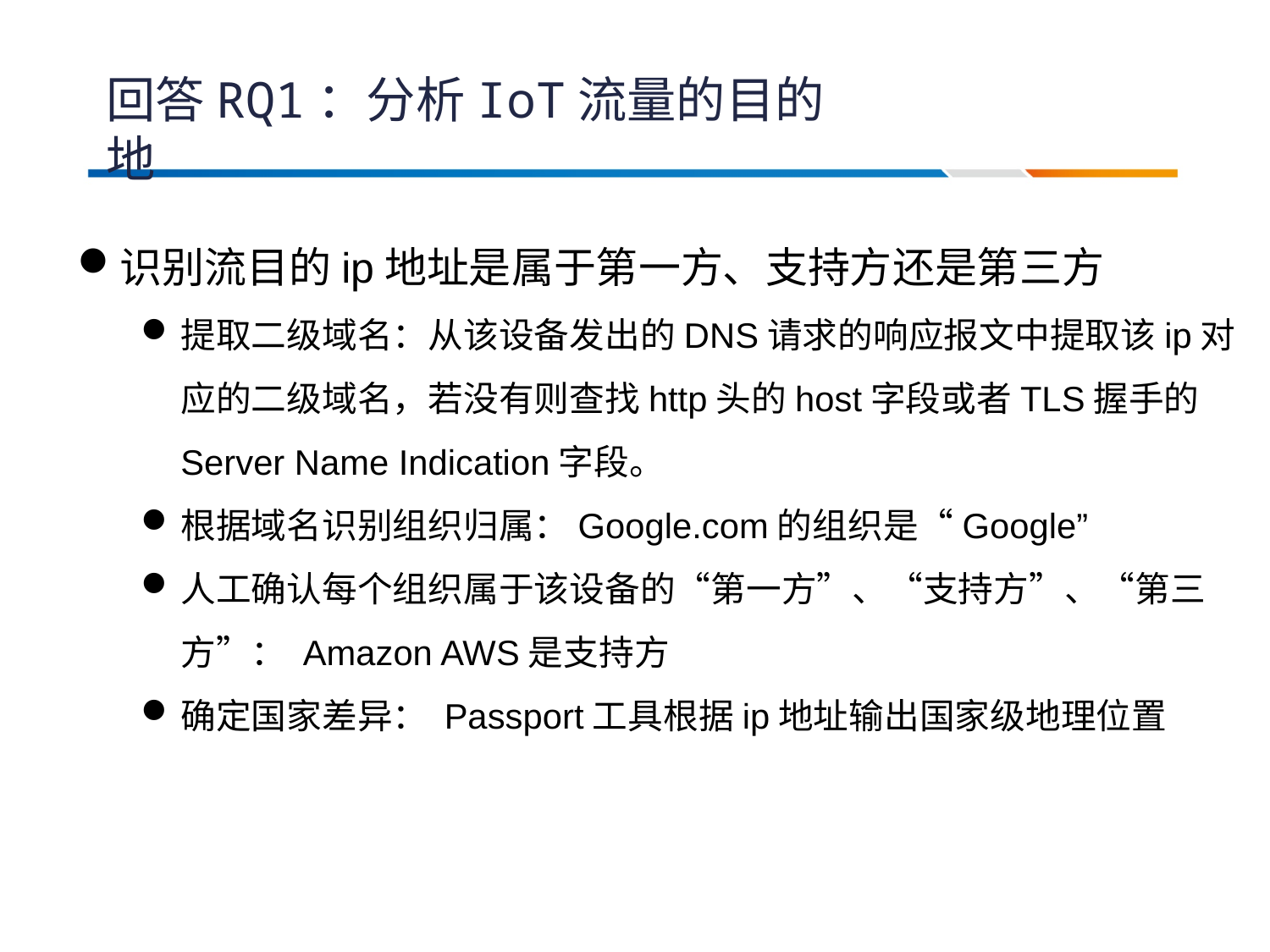

# 回答RQ1：分析IoT流量的目的地

识别流目的ip地址是属于第一方、支持方还是第三方
提取二级域名：从该设备发出的DNS请求的响应报文中提取该ip对应的二级域名，若没有则查找http头的host字段或者TLS握手的Server Name Indication字段。
根据域名识别组织归属：Google.com的组织是“Google”
人工确认每个组织属于该设备的“第一方”、“支持方”、“第三方”： Amazon AWS是支持方
确定国家差异： Passport工具根据ip地址输出国家级地理位置